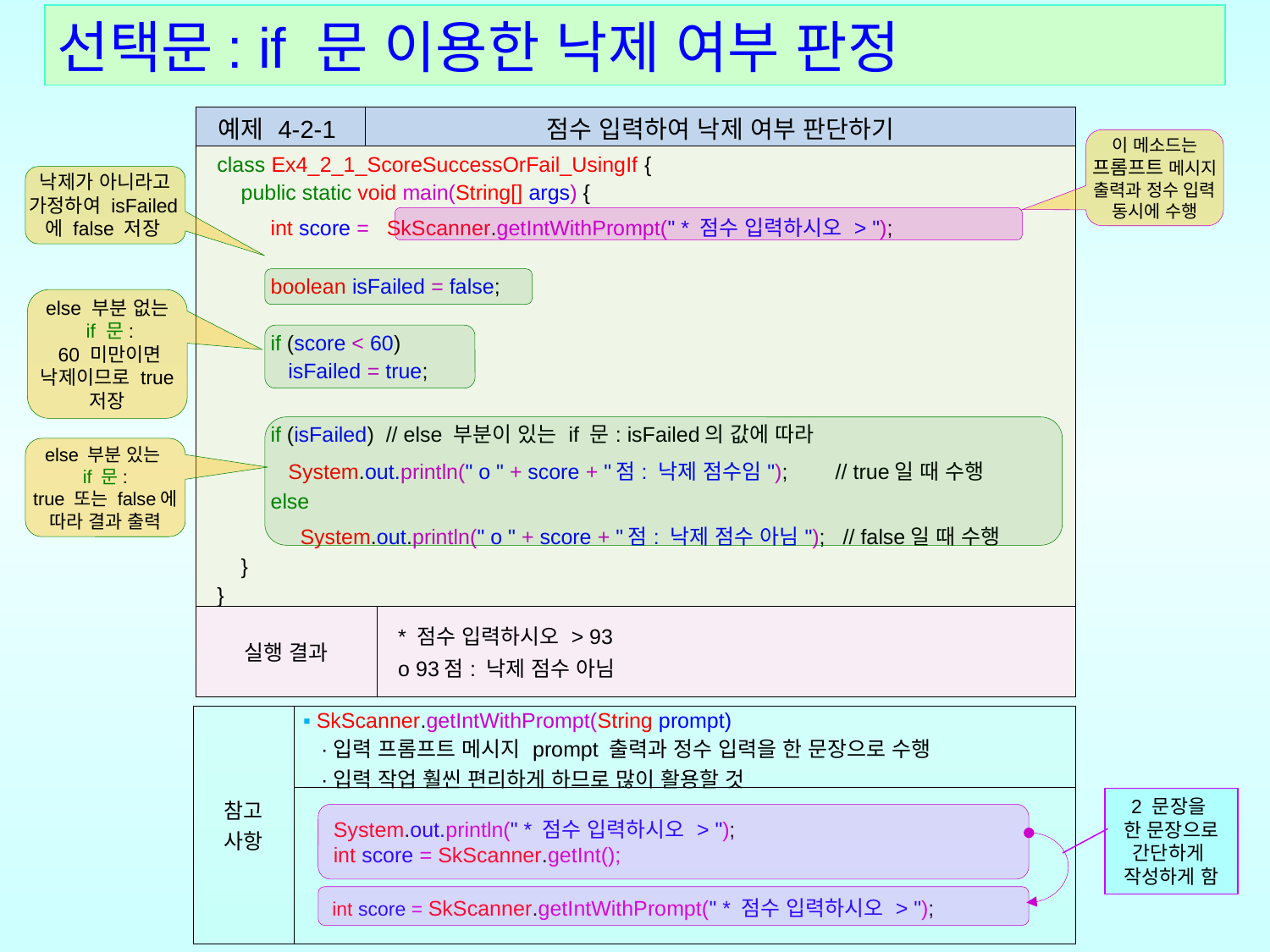

선택문: if 문 이용한 낙제 여부 판정
| 예제 4-2-1 | 점수 입력하여 낙제 여부 판단하기 |
| --- | --- |
이 메소드는 프롬프트 메시지 출력과 정수 입력 동시에 수행
| class Ex4\_2\_1\_ScoreSuccessOrFail\_UsingIf { public static void main(String[] args) { int score = SkScanner.getIntWithPrompt(" \* 점수 입력하시오 > "); boolean isFailed = false; if (score < 60) isFailed = true; if (isFailed) // else 부분이 있는 if 문: isFailed의 값에 따라 System.out.println(" o " + score + "점: 낙제 점수임"); // true일 때 수행 else System.out.println(" o " + score + "점: 낙제 점수 아님"); // false일 때 수행 } } | \* 점수 입력하시오 > 93 o 93점: 낙제 점수 아님 |
| --- | --- |
| 실행 결과 | \* 점수 입력하시오 > 93 o 93점: 낙제 점수 아님 |
낙제가 아니라고 가정하여 isFailed에 false 저장

else 부분 없는
 if 문:
 60 미만이면 낙제이므로 true 저장

else 부분 있는
if 문:
true 또는 false에 따라 결과 출력
| 참고 사항 | ▪ SkScanner.getIntWithPrompt(String prompt) ∙입력 프롬프트 메시지 prompt 출력과 정수 입력을 한 문장으로 수행 ∙입력 작업 훨씬 편리하게 하므로 많이 활용할 것 |
| --- | --- |
|  | System.out.println(" \* 점수 입력하시오 > "); int score = SkScanner.getInt(); int score = SkScanner.getIntWithPrompt(" \* 점수 입력하시오 > "); |
2 문장을
한 문장으로
간단하게
작성하게 함